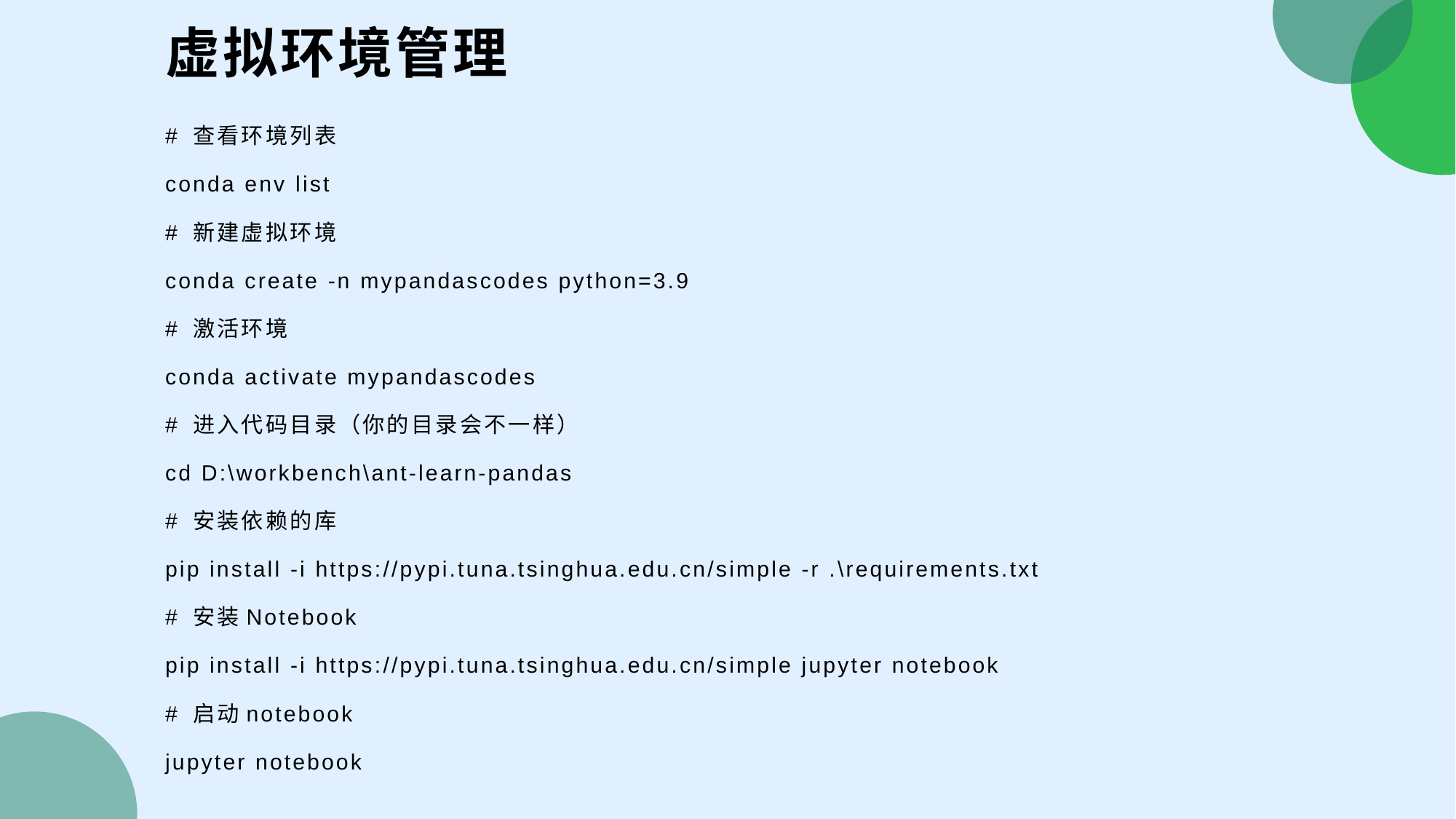

# 虚拟环境管理
# 查看环境列表
conda env list
# 新建虚拟环境
conda create -n mypandascodes python=3.9
# 激活环境
conda activate mypandascodes
# 进入代码目录（你的目录会不一样）
cd D:\workbench\ant-learn-pandas
# 安装依赖的库
pip install -i https://pypi.tuna.tsinghua.edu.cn/simple -r .\requirements.txt
# 安装Notebook
pip install -i https://pypi.tuna.tsinghua.edu.cn/simple jupyter notebook
# 启动notebook
jupyter notebook